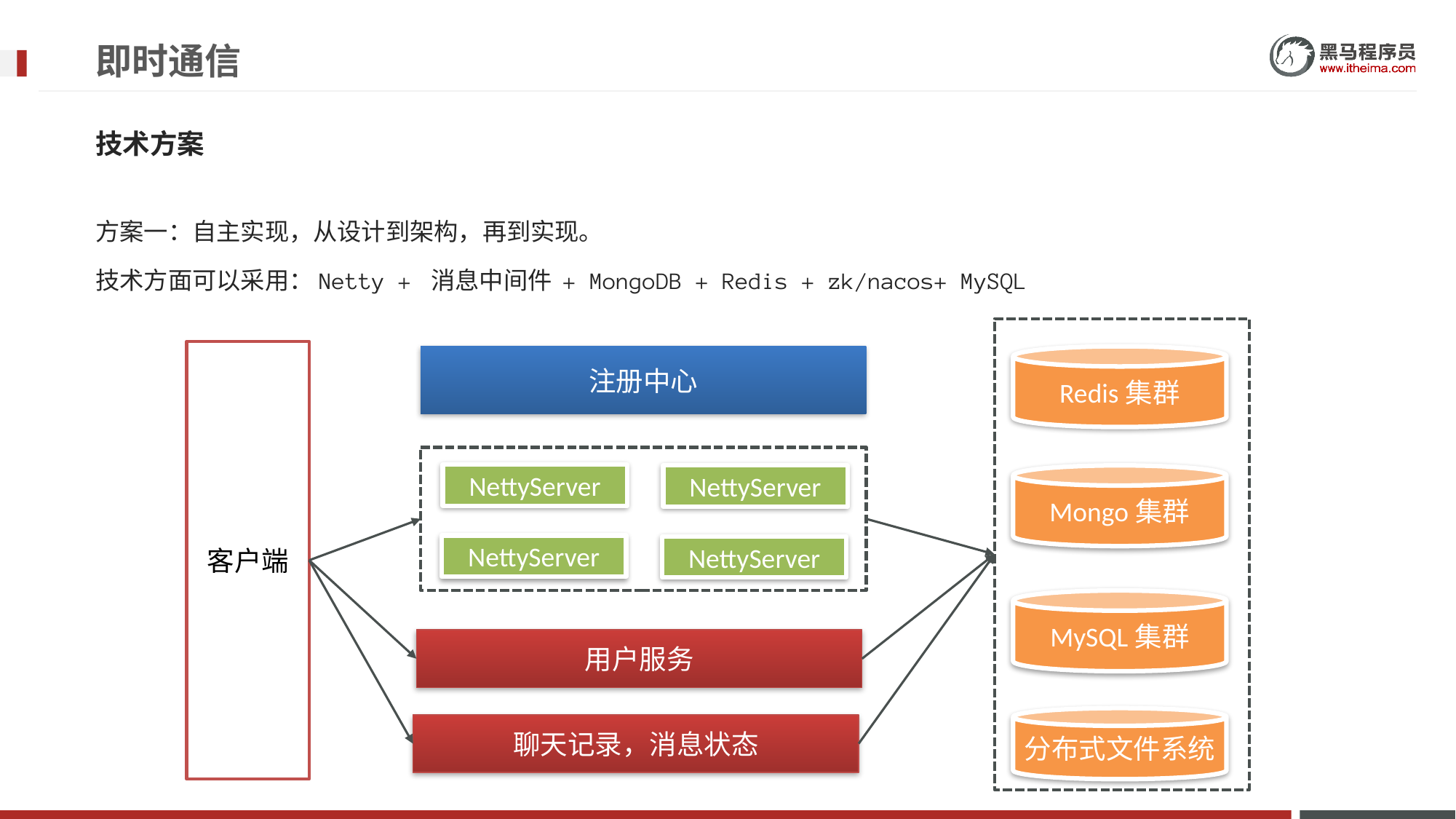

# 即时通信
技术方案
方案一：自主实现，从设计到架构，再到实现。
技术方面可以采用：Netty + 消息中间件 + MongoDB + Redis + zk/nacos+ MySQL

客户端
注册中心
Redis集群

NettyServer
NettyServer
Mongo集群
NettyServer
NettyServer
MySQL集群
用户服务
分布式文件系统
聊天记录，消息状态